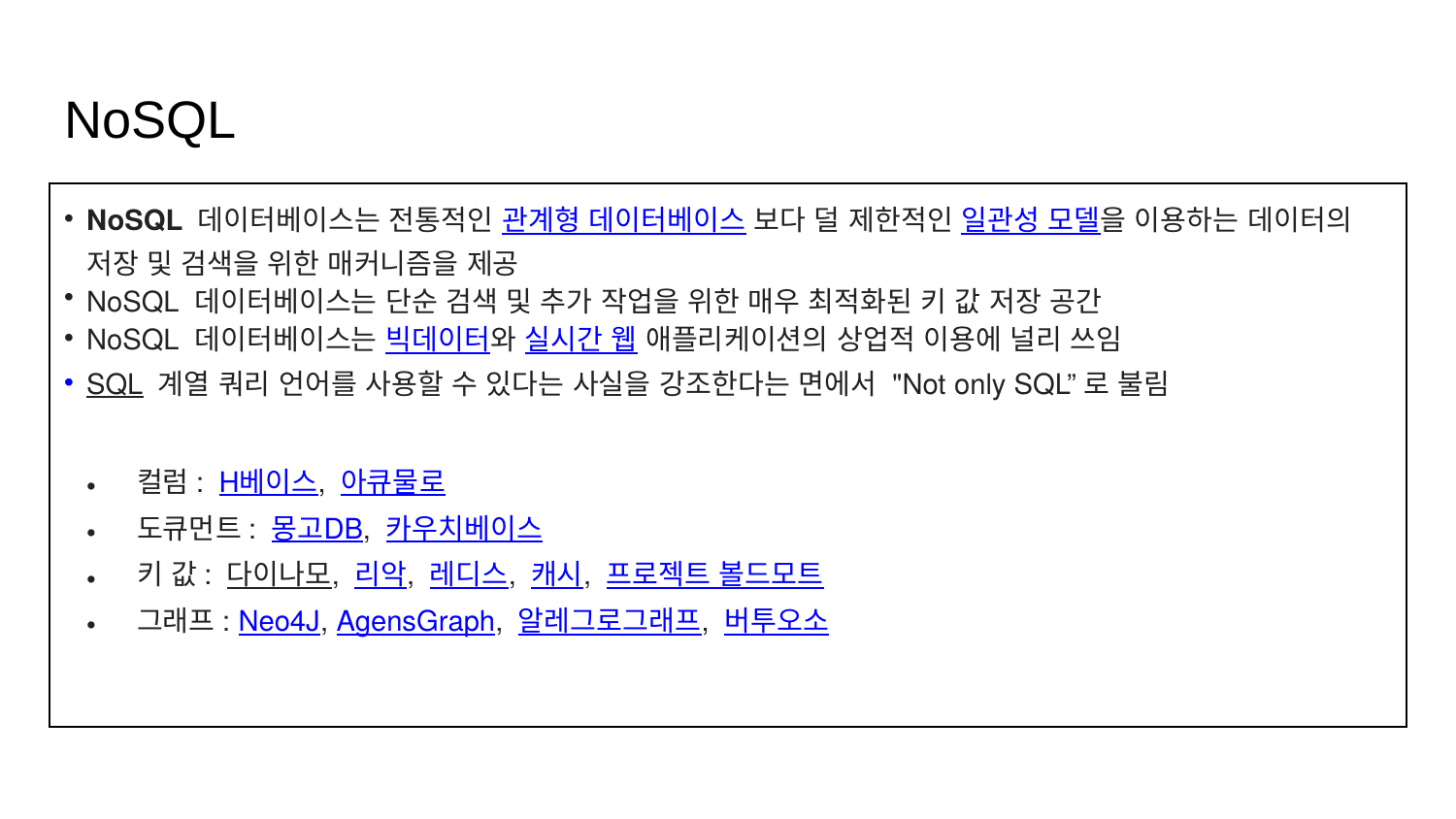

# NoSQL
NoSQL 데이터베이스는 전통적인 관계형 데이터베이스 보다 덜 제한적인 일관성 모델을 이용하는 데이터의 저장 및 검색을 위한 매커니즘을 제공
NoSQL 데이터베이스는 단순 검색 및 추가 작업을 위한 매우 최적화된 키 값 저장 공간
NoSQL 데이터베이스는 빅데이터와 실시간 웹 애플리케이션의 상업적 이용에 널리 쓰임
SQL 계열 쿼리 언어를 사용할 수 있다는 사실을 강조한다는 면에서 "Not only SQL”로 불림

컬럼: H베이스, 아큐물로
도큐먼트: 몽고DB, 카우치베이스
키 값: 다이나모, 리악, 레디스, 캐시, 프로젝트 볼드모트
그래프: Neo4J, AgensGraph, 알레그로그래프, 버투오소